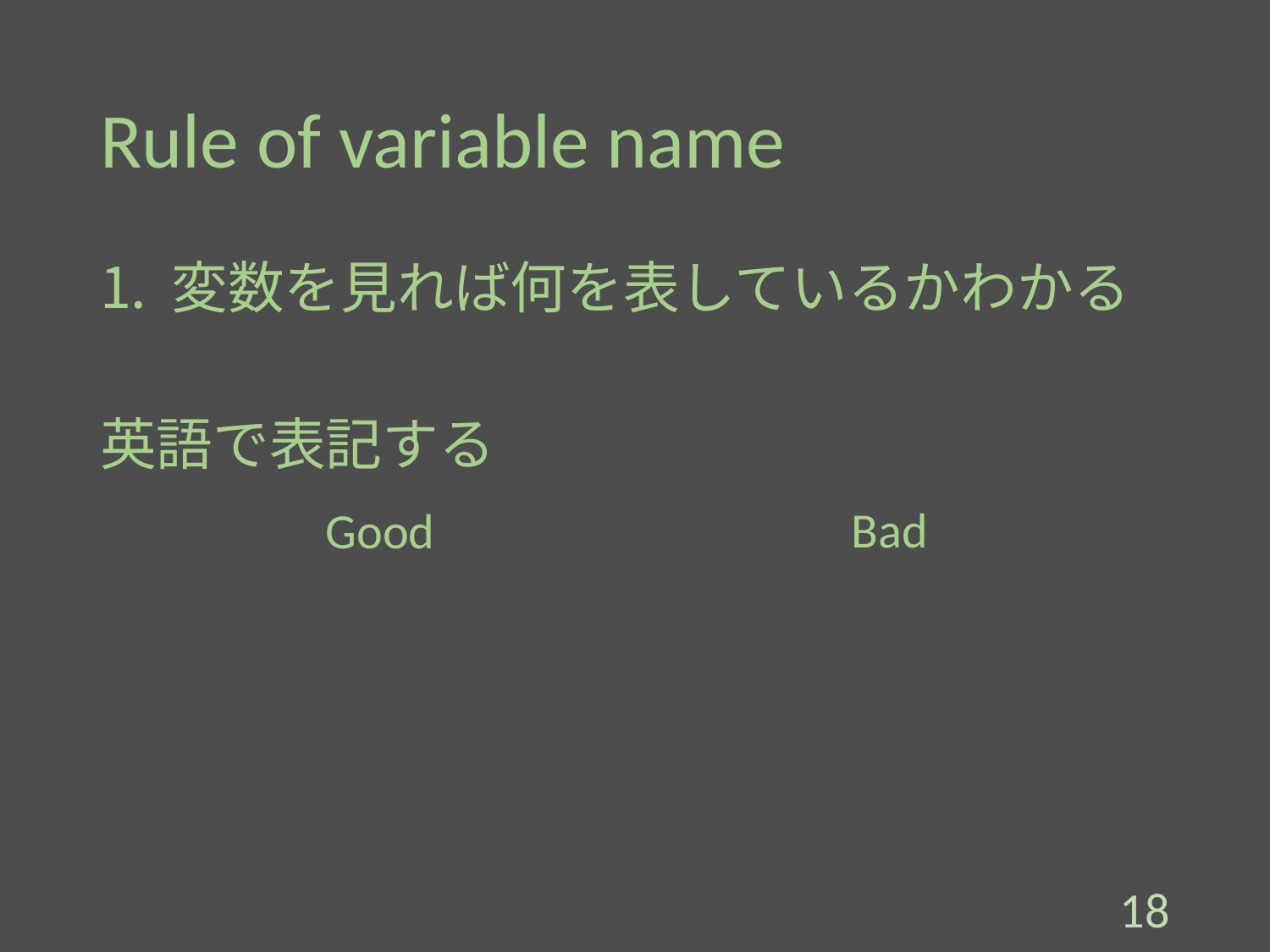

# Rule of variable name
変数を見れば何を表しているかわかる

英語で表記する
Bad
Good
18